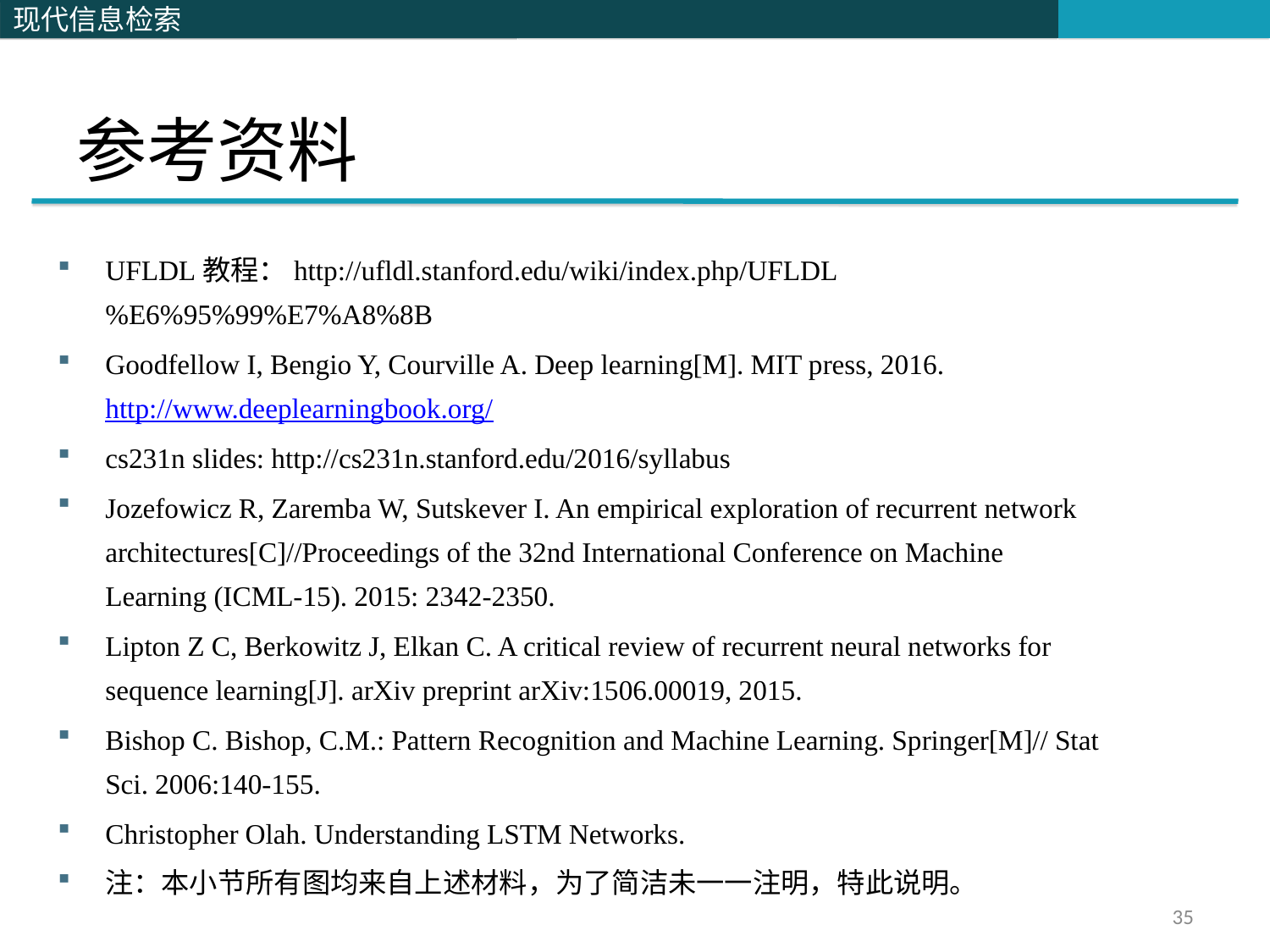

# 参考资料
UFLDL教程：http://ufldl.stanford.edu/wiki/index.php/UFLDL%E6%95%99%E7%A8%8B
Goodfellow I, Bengio Y, Courville A. Deep learning[M]. MIT press, 2016. http://www.deeplearningbook.org/
cs231n slides: http://cs231n.stanford.edu/2016/syllabus
Jozefowicz R, Zaremba W, Sutskever I. An empirical exploration of recurrent network architectures[C]//Proceedings of the 32nd International Conference on Machine Learning (ICML-15). 2015: 2342-2350.
Lipton Z C, Berkowitz J, Elkan C. A critical review of recurrent neural networks for sequence learning[J]. arXiv preprint arXiv:1506.00019, 2015.
Bishop C. Bishop, C.M.: Pattern Recognition and Machine Learning. Springer[M]// Stat Sci. 2006:140-155.
Christopher Olah. Understanding LSTM Networks.
注：本小节所有图均来自上述材料，为了简洁未一一注明，特此说明。

35